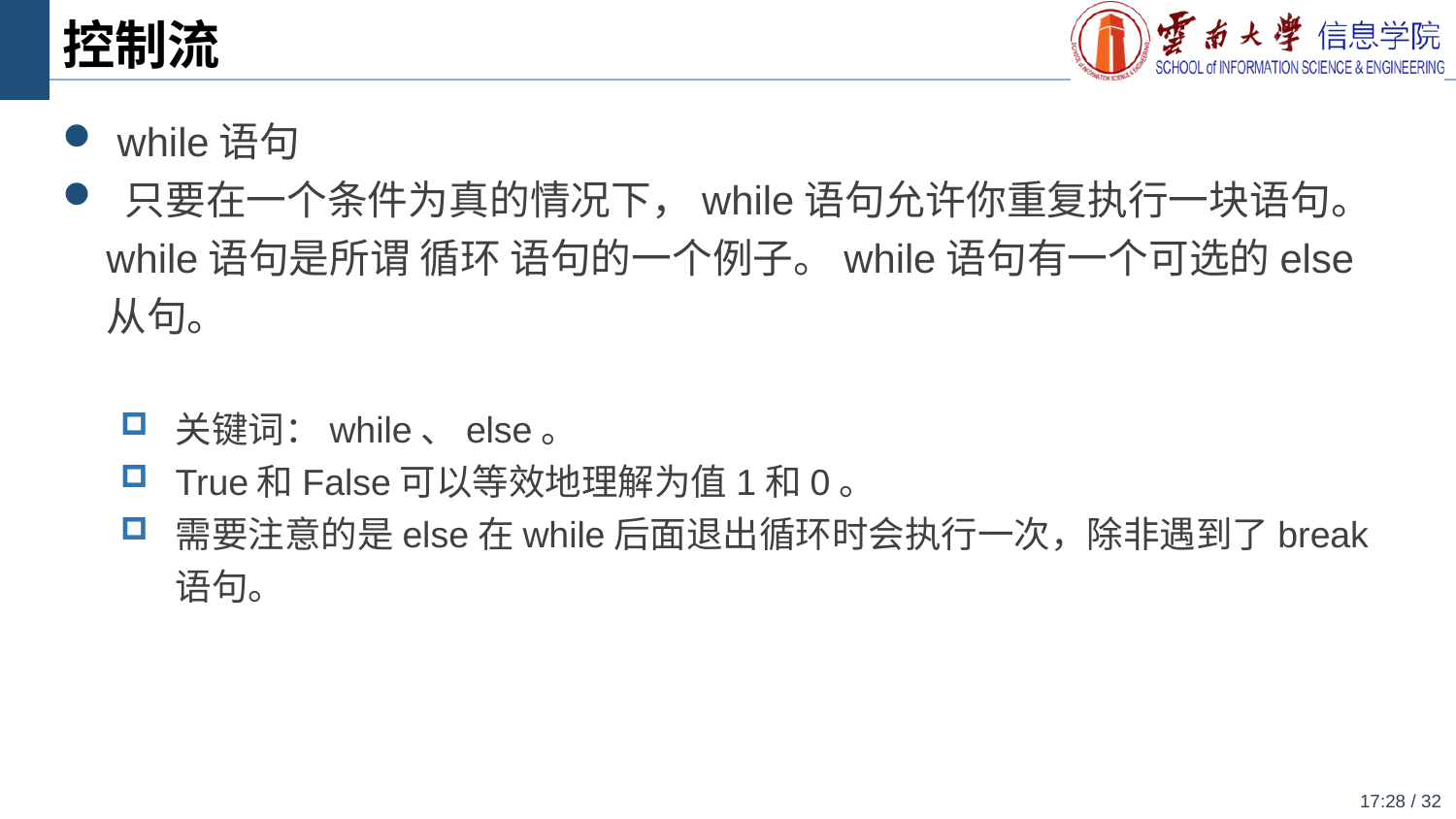

# 控制流
while语句
 只要在一个条件为真的情况下，while语句允许你重复执行一块语句。while语句是所谓 循环 语句的一个例子。while语句有一个可选的else从句。

关键词：while、else。
True和False可以等效地理解为值1和0。
需要注意的是else在while后面退出循环时会执行一次，除非遇到了break语句。